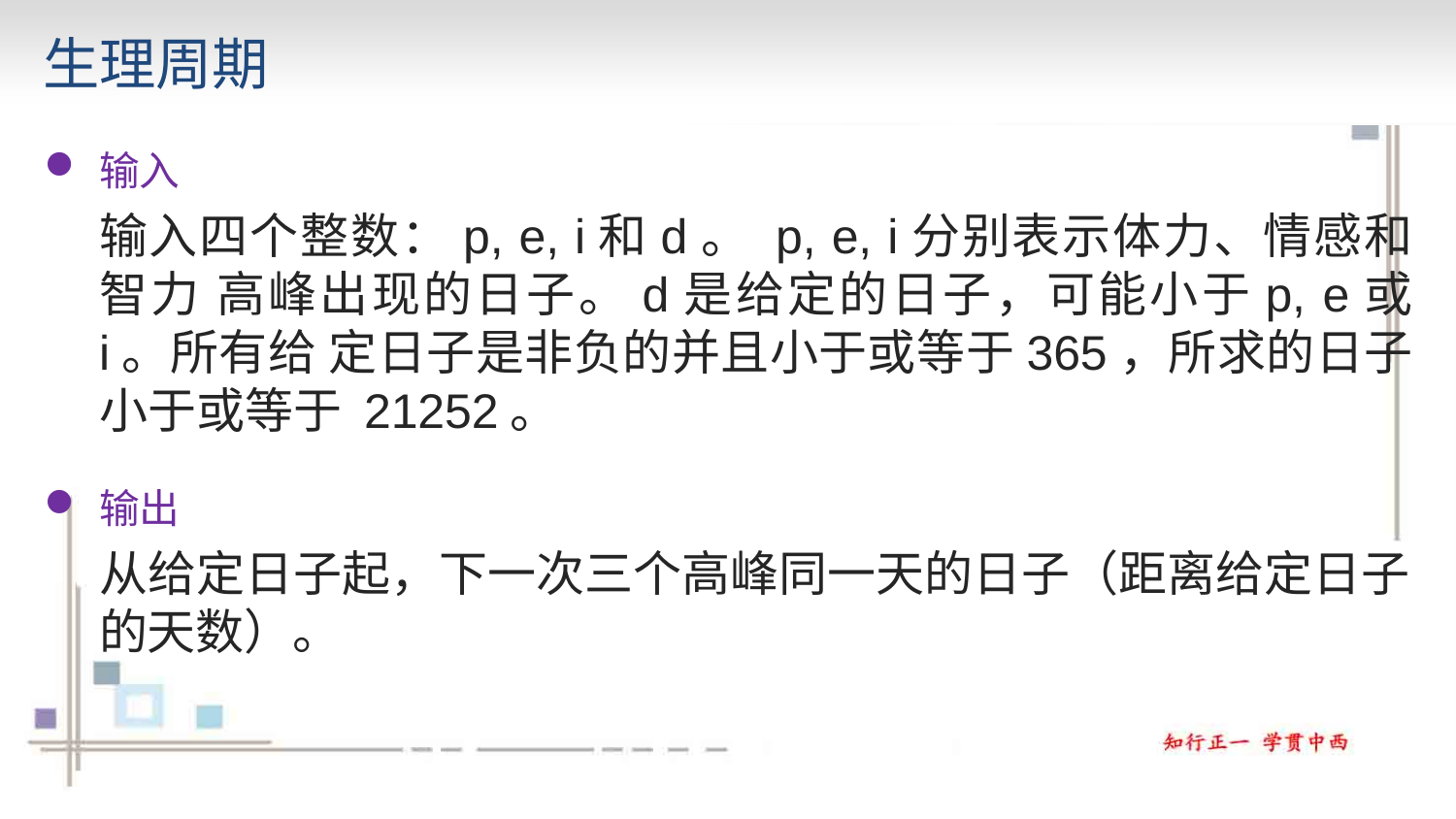

# 生理周期
输入
输入四个整数：p, e, i和d。 p, e, i分别表示体力、情感和智力 高峰出现的日子。d是给定的日子，可能小于p, e或 i。所有给 定日子是非负的并且小于或等于365，所求的日子小于或等于 21252。

输出
从给定日子起，下一次三个高峰同一天的日子（距离给定日子 的天数）。
10